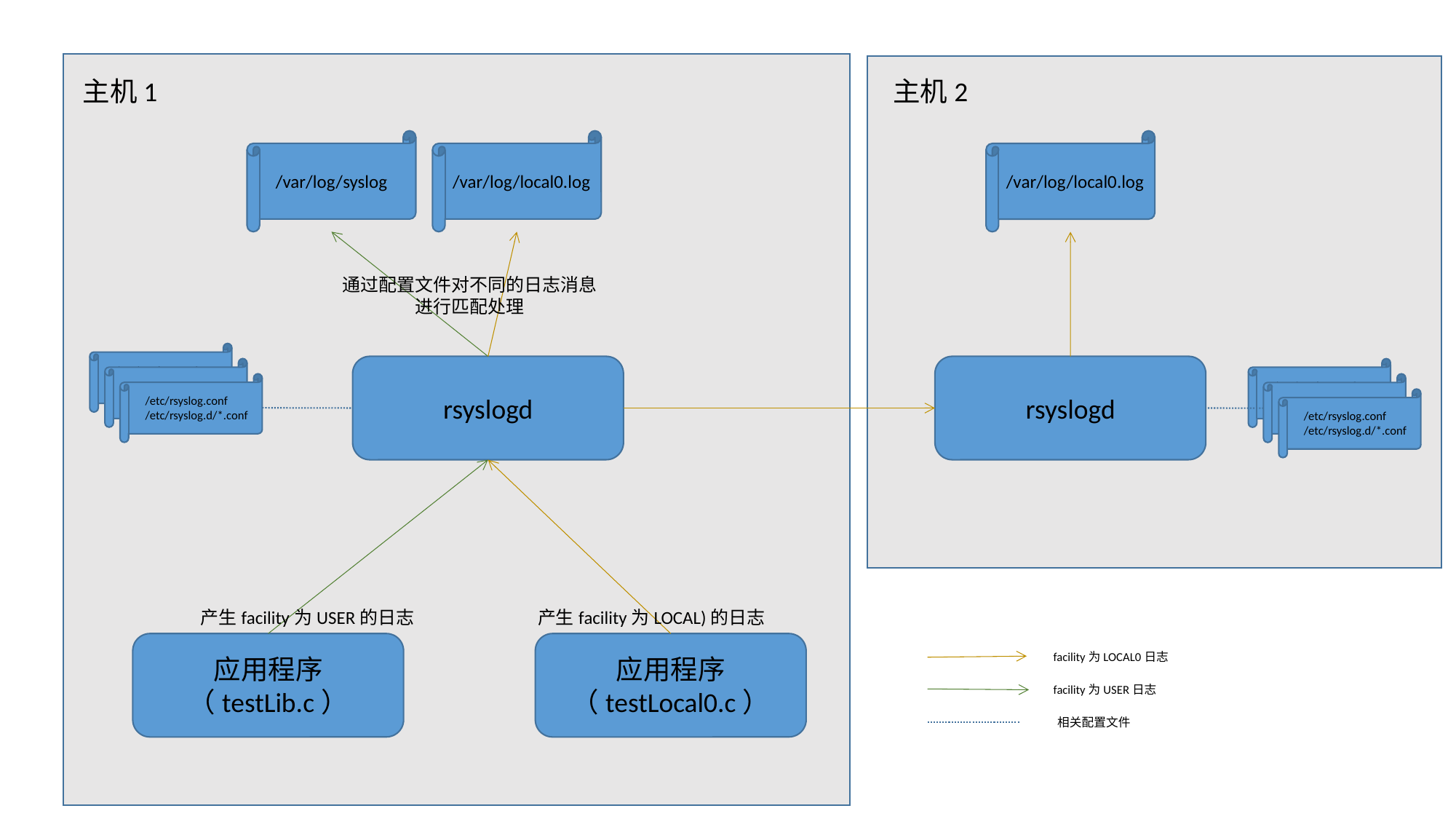

主机1
主机2

/var/log/syslog

/var/log/local0.log

/var/log/local0.log
通过配置文件对不同的日志消息
进行匹配处理

/etc/rsyslog.conf
/etc/rsyslog.d/*.conf

/etc/rsyslog.conf
/etc/rsyslog.d/*.conf

/etc/rsyslog.conf
/etc/rsyslog.d/*.conf

rsyslogd

rsyslogd

/etc/rsyslog.conf
/etc/rsyslog.d/*.conf

/etc/rsyslog.conf
/etc/rsyslog.d/*.conf

/etc/rsyslog.conf
/etc/rsyslog.d/*.conf
产生facility为USER的日志
产生facility为LOCAL)的日志

应用程序
（testLib.c）

应用程序
（testLocal0.c）
facility为LOCAL0日志
facility为USER日志
相关配置文件